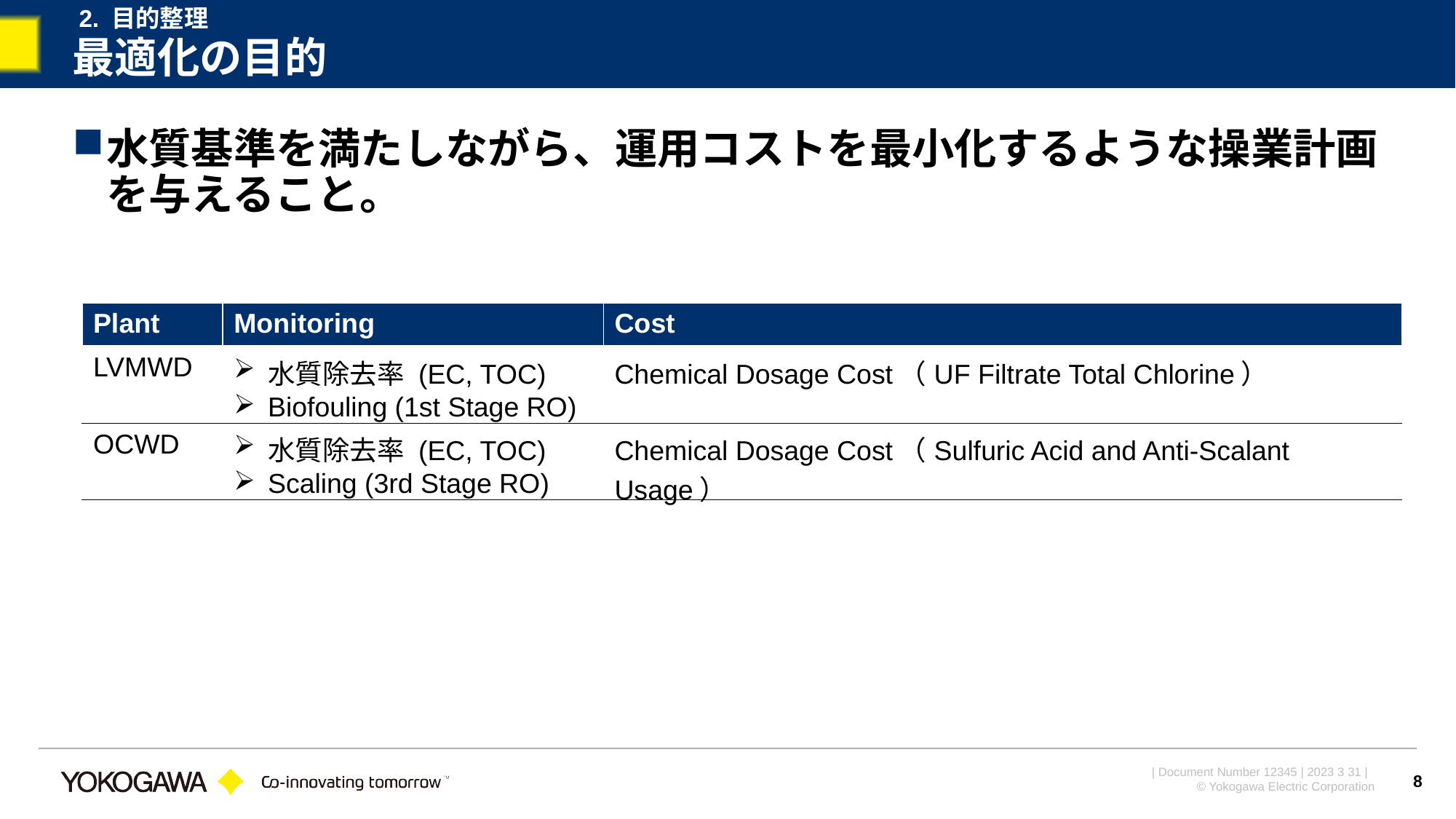

2. 目的整理
# 最適化の目的
水質基準を満たしながら、運用コストを最小化するような操業計画を与えること。
| Plant | Monitoring | Cost |
| --- | --- | --- |
| LVMWD | 水質除去率 (EC, TOC) Biofouling (1st Stage RO) | Chemical Dosage Cost（UF Filtrate Total Chlorine） |
| OCWD | 水質除去率 (EC, TOC) Scaling (3rd Stage RO) | Chemical Dosage Cost（Sulfuric Acid and Anti-Scalant Usage） |
8